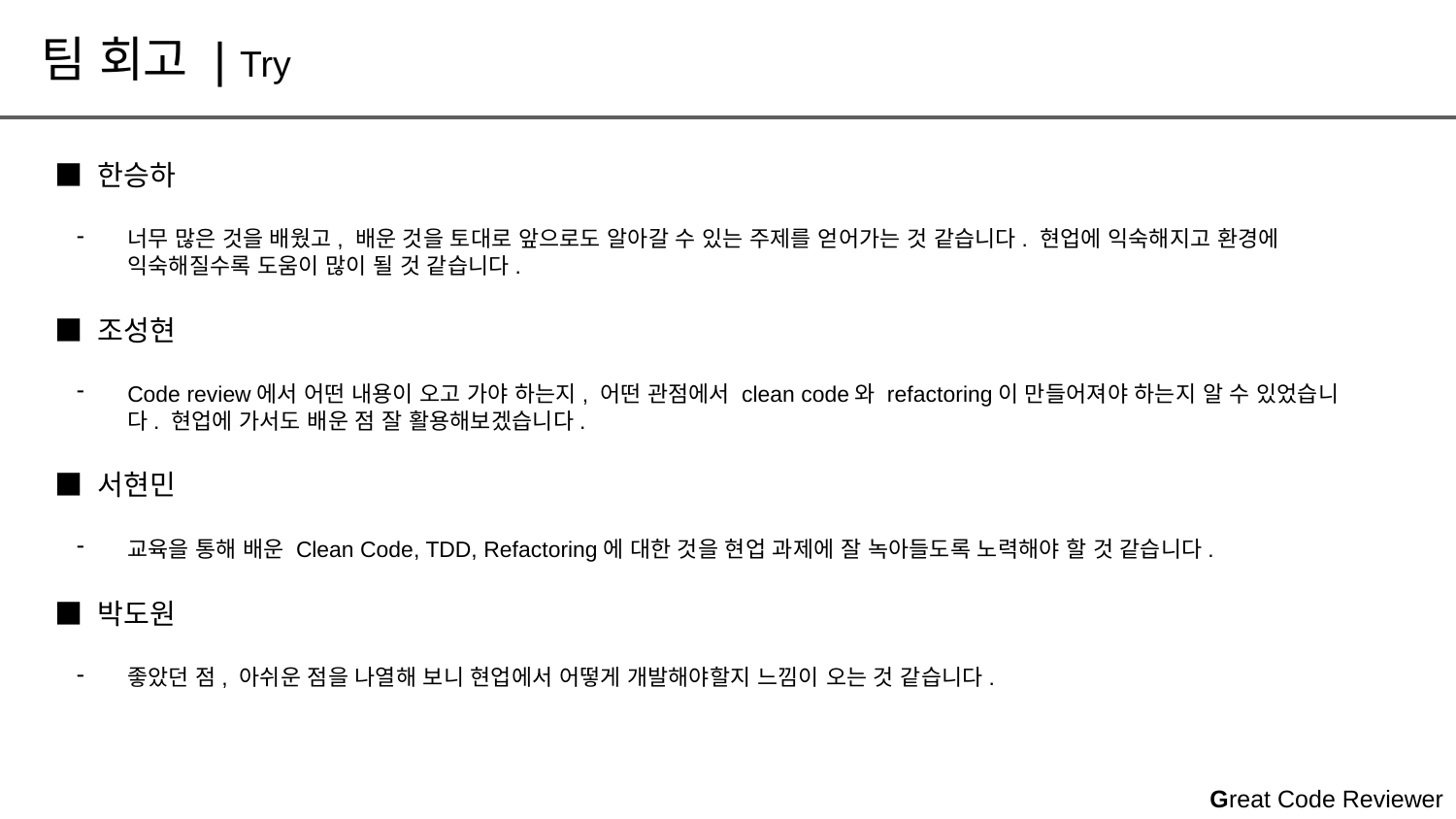

팀 회고 | Try
■ 한승하

너무 많은 것을 배웠고, 배운 것을 토대로 앞으로도 알아갈 수 있는 주제를 얻어가는 것 같습니다. 현업에 익숙해지고 환경에 익숙해질수록 도움이 많이 될 것 같습니다.

■ 조성현

Code review에서 어떤 내용이 오고 가야 하는지, 어떤 관점에서 clean code와 refactoring이 만들어져야 하는지 알 수 있었습니다. 현업에 가서도 배운 점 잘 활용해보겠습니다.

■ 서현민

교육을 통해 배운 Clean Code, TDD, Refactoring에 대한 것을 현업 과제에 잘 녹아들도록 노력해야 할 것 같습니다.

■ 박도원

좋았던 점, 아쉬운 점을 나열해 보니 현업에서 어떻게 개발해야할지 느낌이 오는 것 같습니다.
Great Code Reviewer